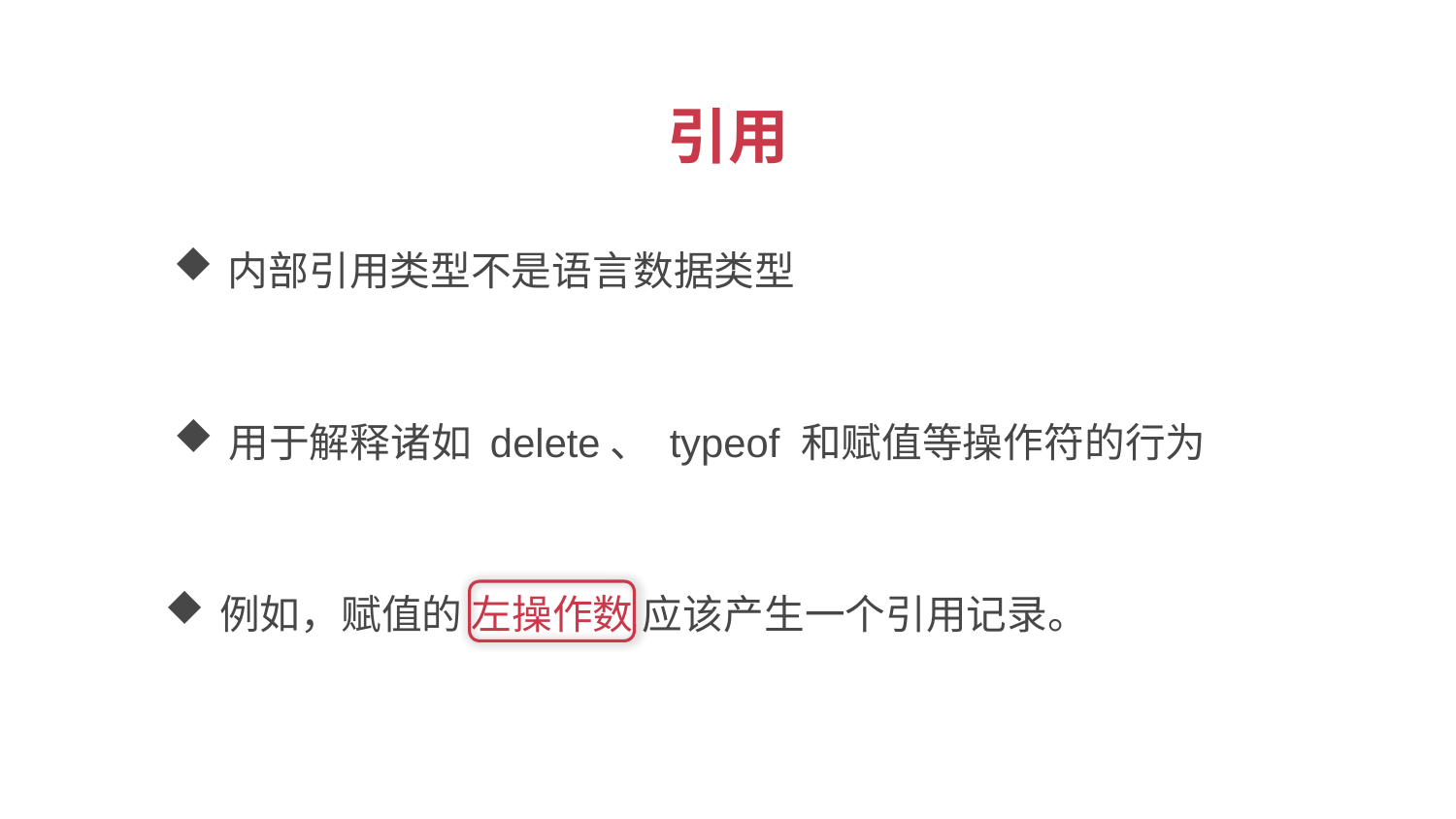

引用
内部引用类型不是语言数据类型
用于解释诸如 delete、 typeof 和赋值等操作符的行为

例如，赋值的 左操作数 应该产生一个引用记录。